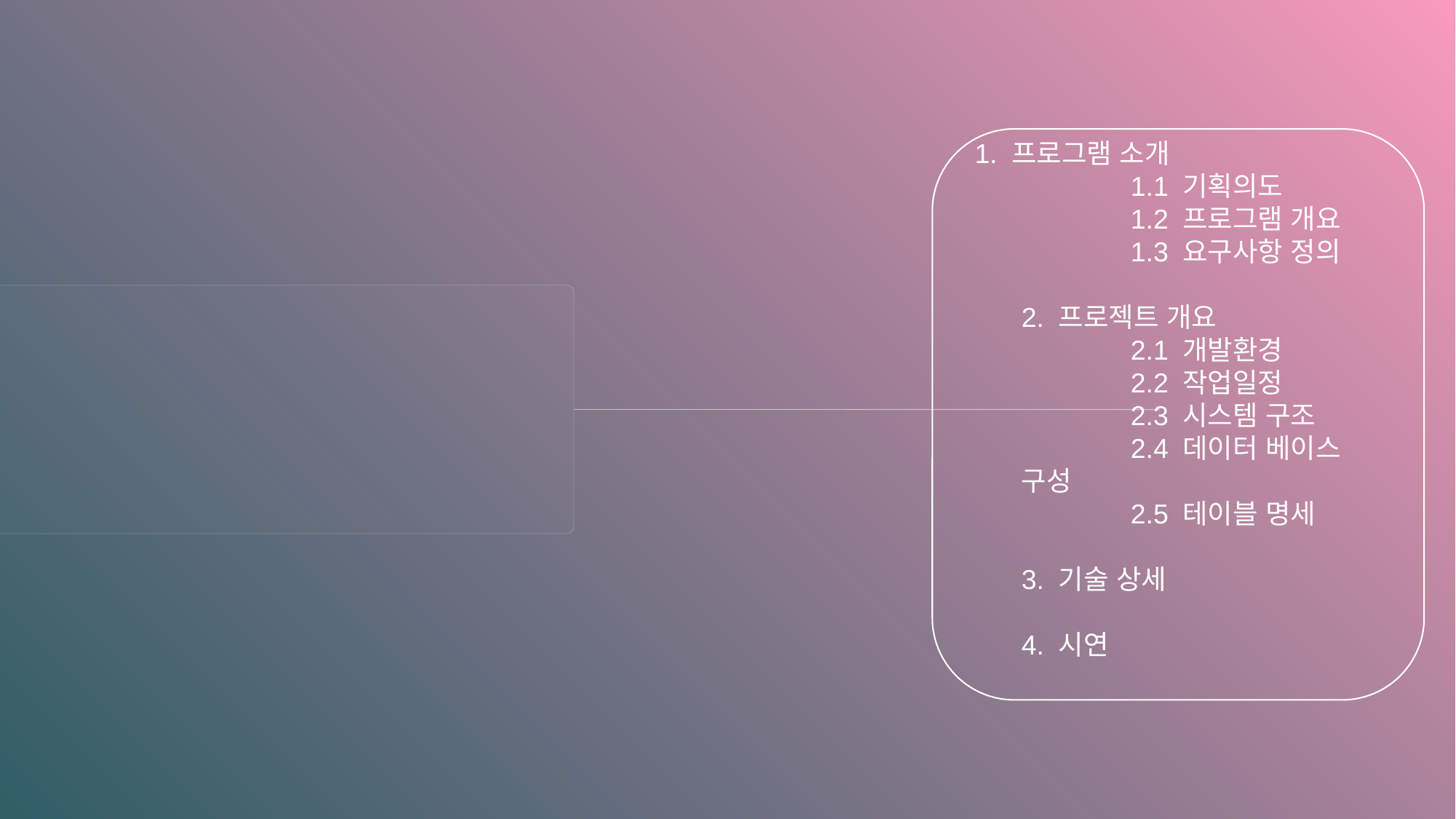

1. 프로그램 소개
	1.1 기획의도
	1.2 프로그램 개요
	1.3 요구사항 정의

2. 프로젝트 개요
	2.1 개발환경
	2.2 작업일정
	2.3 시스템 구조
	2.4 데이터 베이스 구성
	2.5 테이블 명세

3. 기술 상세

4. 시연

# INDEX